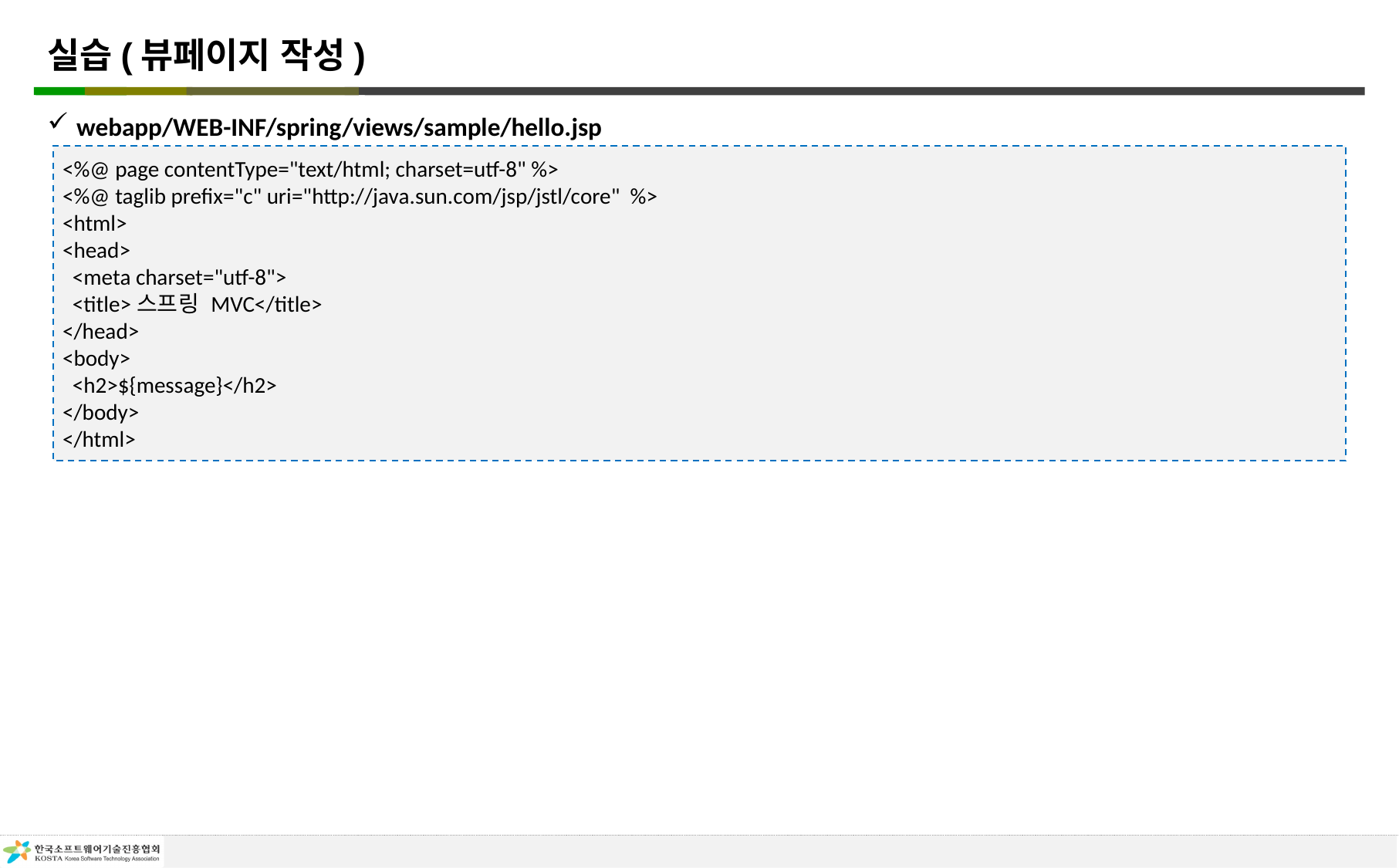

# 실습(뷰페이지 작성)
webapp/WEB-INF/spring/views/sample/hello.jsp
<%@ page contentType="text/html; charset=utf-8" %>
<%@ taglib prefix="c" uri="http://java.sun.com/jsp/jstl/core"  %>
<html>
<head>
  <meta charset="utf-8">
  <title>스프링 MVC</title>
</head>
<body>
  <h2>${message}</h2>
</body>
</html>